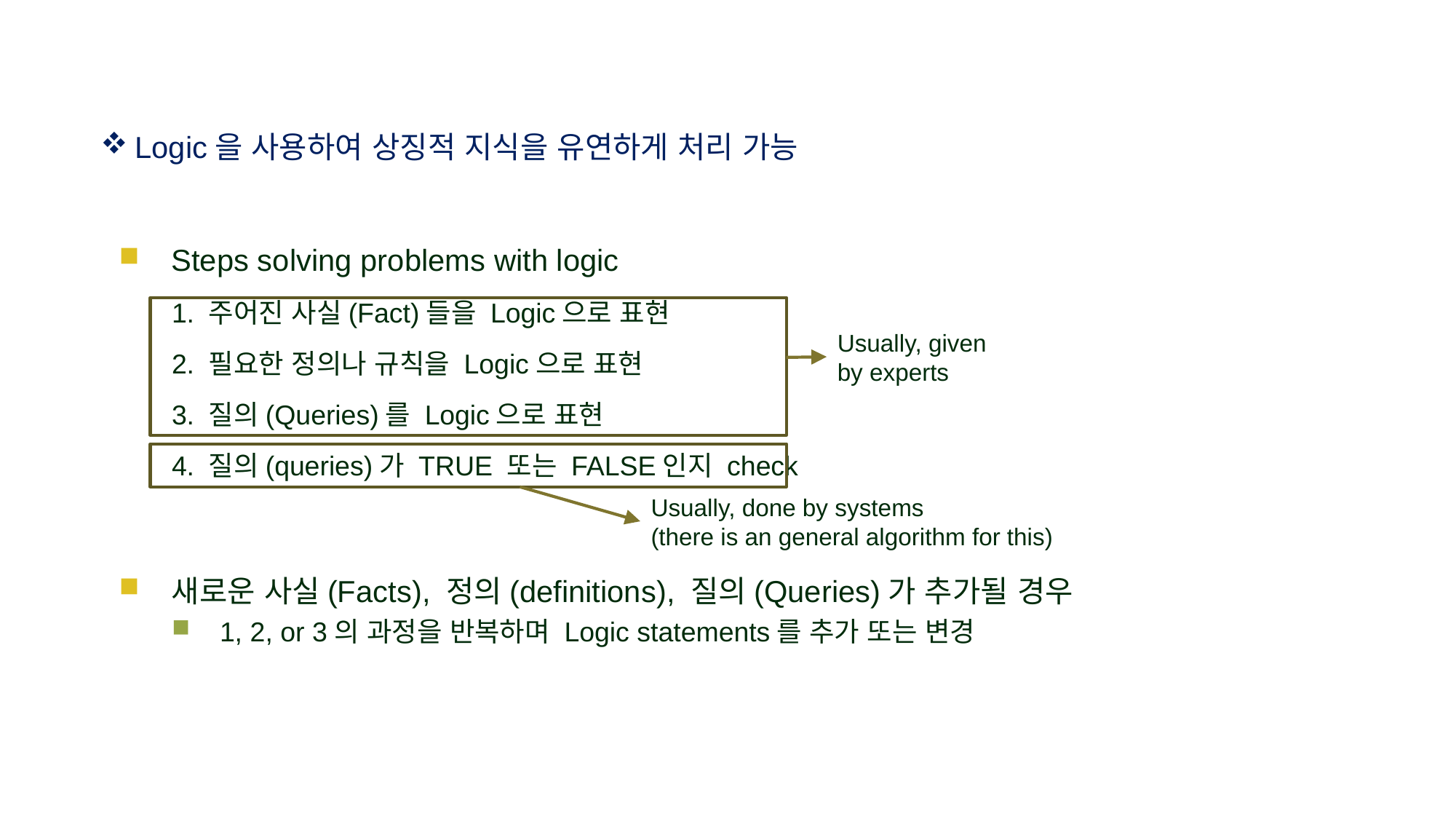

Logic을 사용하여 상징적 지식을 유연하게 처리 가능

Steps solving problems with logic
1. 주어진 사실(Fact)들을 Logic으로 표현
2. 필요한 정의나 규칙을 Logic으로 표현
3. 질의(Queries)를 Logic으로 표현
4. 질의(queries)가 TRUE 또는 FALSE인지 check

새로운 사실(Facts), 정의(definitions), 질의(Queries)가 추가될 경우
1, 2, or 3의 과정을 반복하며 Logic statements를 추가 또는 변경

Usually, given
by experts

Usually, done by systems
(there is an general algorithm for this)